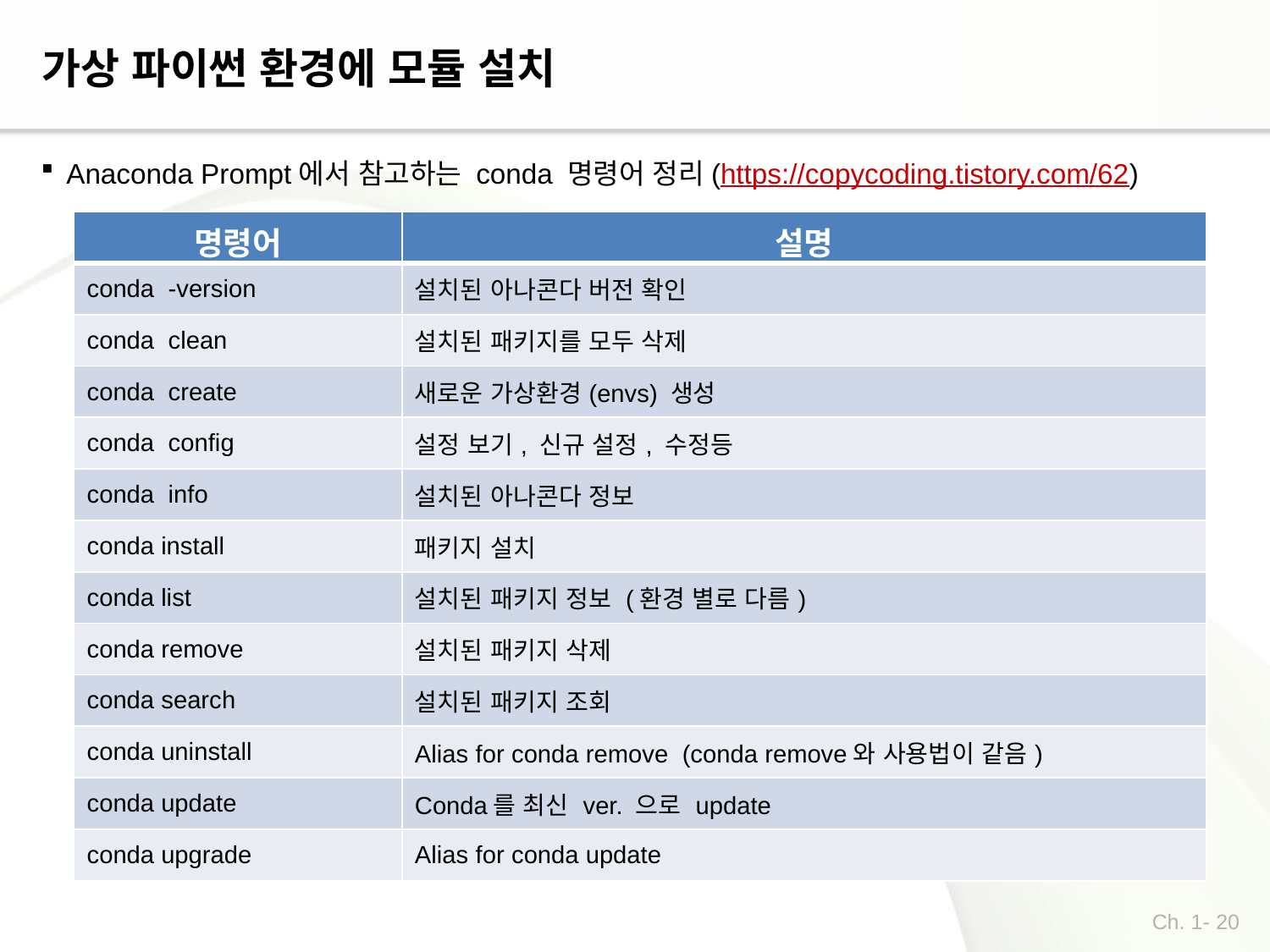

# 가상 파이썬 환경에 모듈 설치
Anaconda Prompt에서 참고하는 conda 명령어 정리(https://copycoding.tistory.com/62)
| 명령어 | 설명 |
| --- | --- |
| conda -version | 설치된 아나콘다 버전 확인 |
| conda clean | 설치된 패키지를 모두 삭제 |
| conda create | 새로운 가상환경(envs) 생성 |
| conda config | 설정 보기, 신규 설정, 수정등 |
| conda info | 설치된 아나콘다 정보 |
| conda install | 패키지 설치 |
| conda list | 설치된 패키지 정보 (환경 별로 다름) |
| conda remove | 설치된 패키지 삭제 |
| conda search | 설치된 패키지 조회 |
| conda uninstall | Alias for conda remove (conda remove와 사용법이 같음) |
| conda update | Conda를 최신 ver. 으로 update |
| conda upgrade | Alias for conda update |
Ch. 1- 20